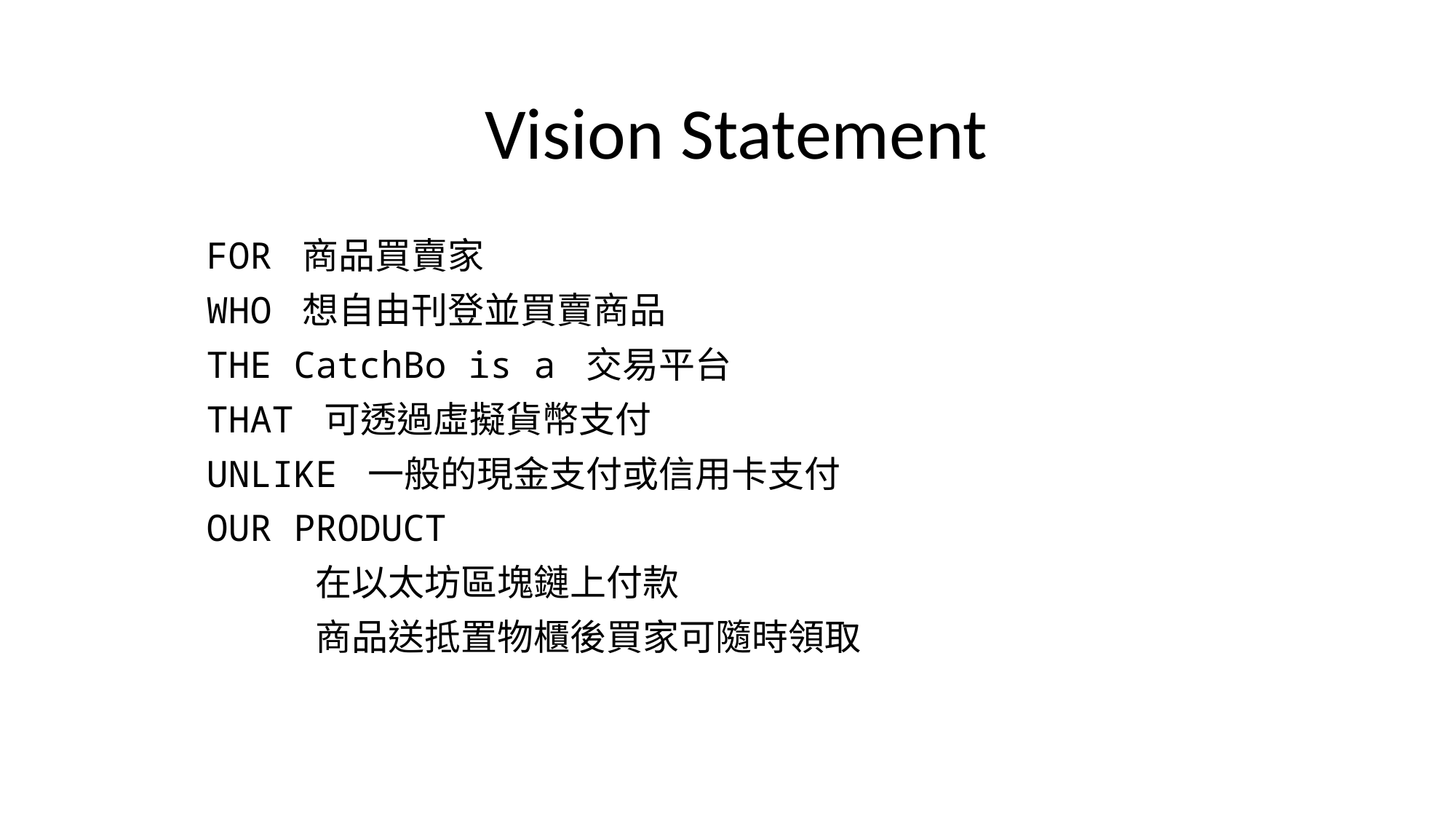

# Vision Statement
FOR 商品買賣家
WHO 想自由刊登並買賣商品
THE CatchBo is a 交易平台
THAT 可透過虛擬貨幣支付
UNLIKE 一般的現金支付或信用卡支付
OUR PRODUCT
	在以太坊區塊鏈上付款
	商品送抵置物櫃後買家可隨時領取